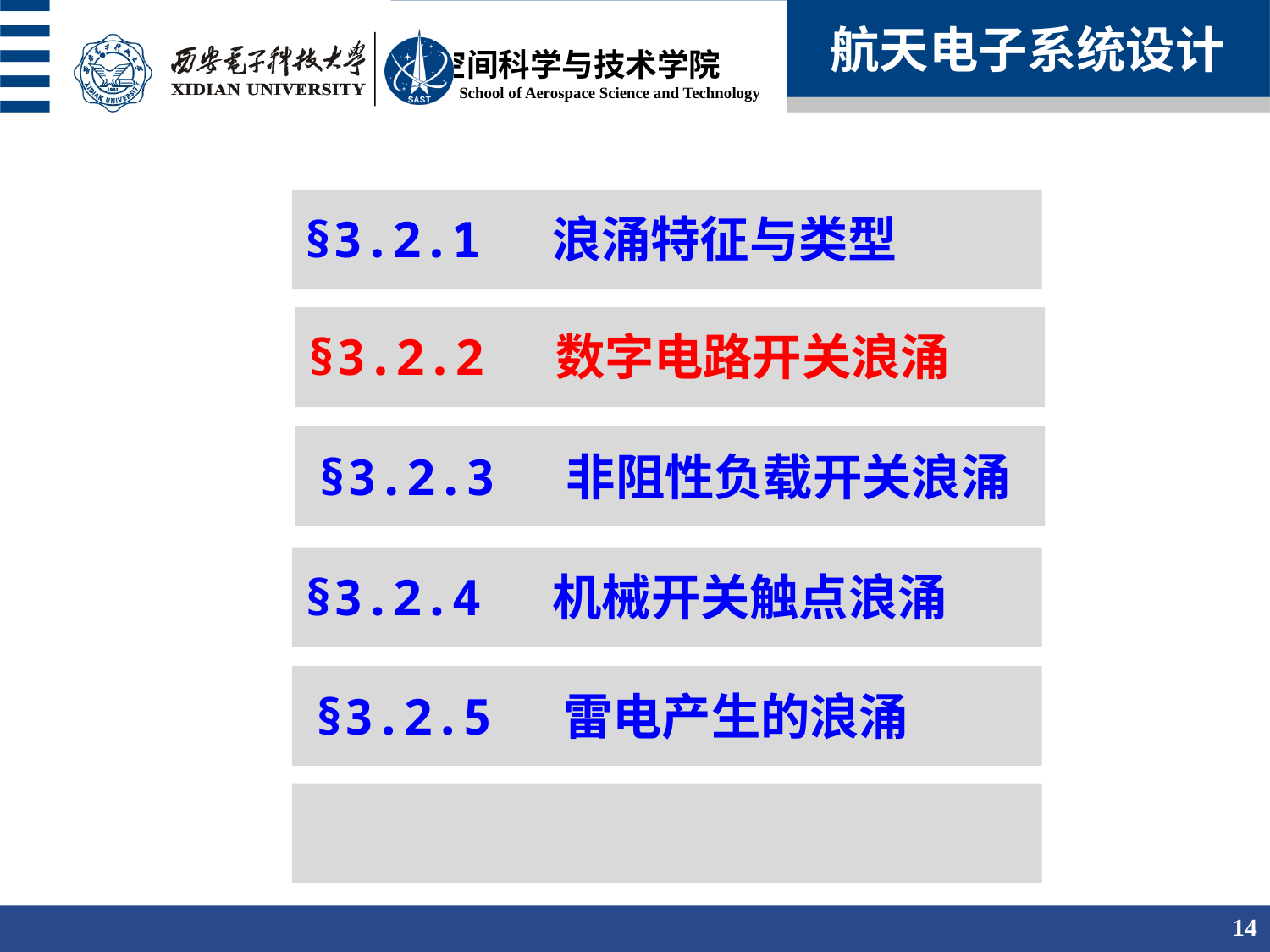

航天电子系统设计

§3.2.1  浪涌特征与类型

§3.2.2  数字电路开关浪涌

§3.2.3  非阻性负载开关浪涌

§3.2.4  机械开关触点浪涌

§3.2.5  雷电产生的浪涌